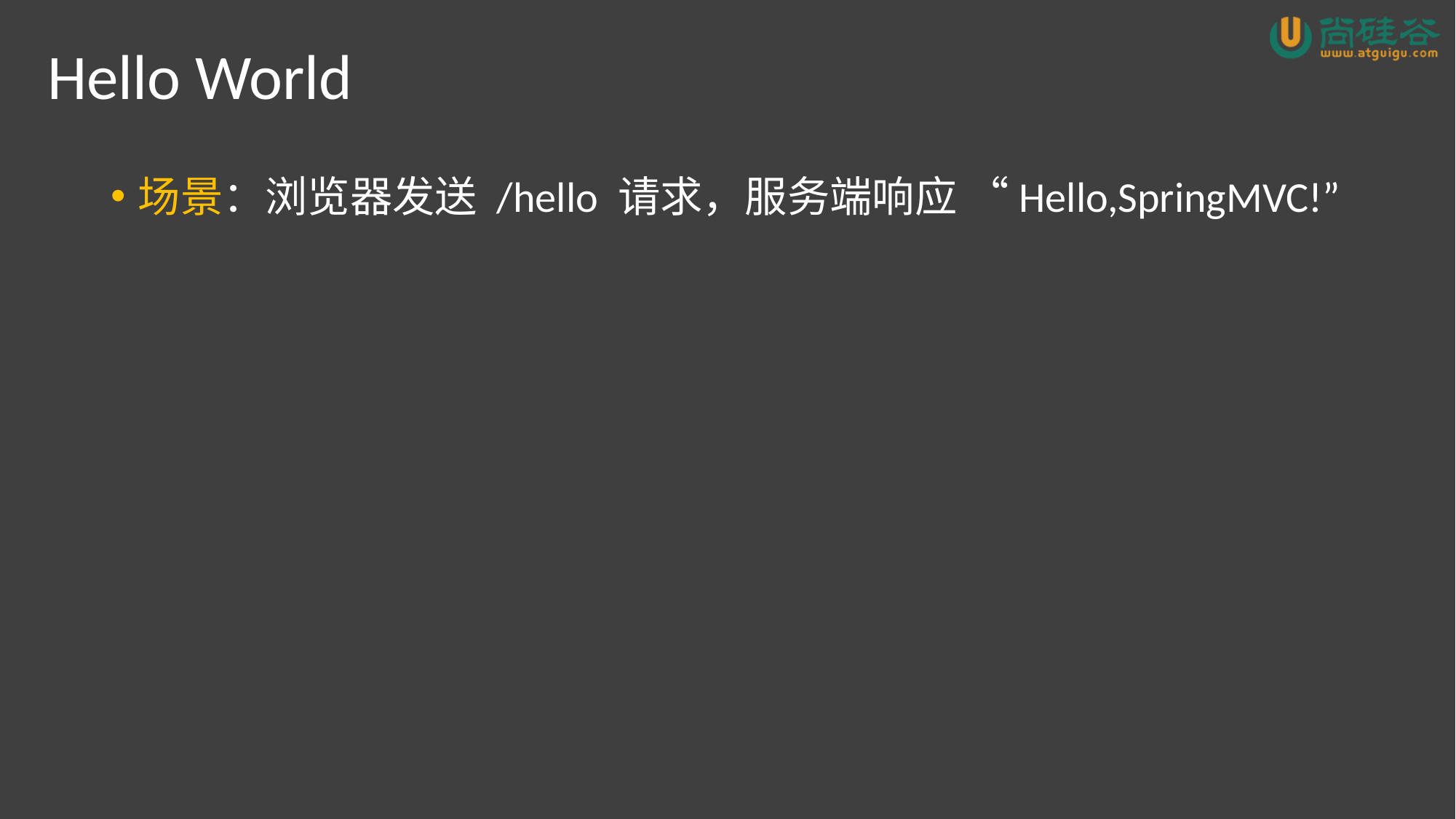

# Hello World
场景：浏览器发送 /hello 请求，服务端响应 “Hello,SpringMVC!”